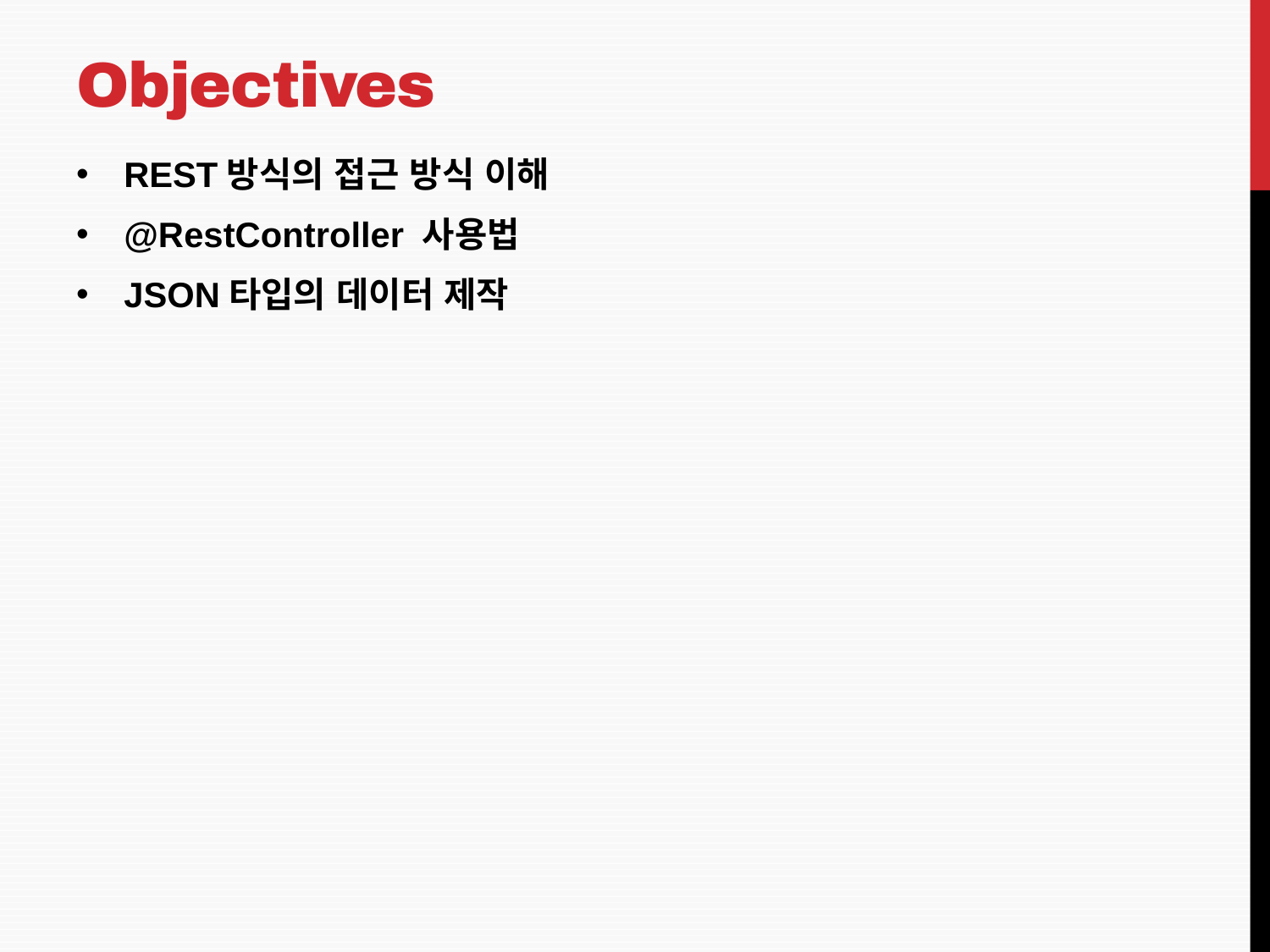

# Objectives
REST방식의 접근 방식 이해
@RestController 사용법
JSON타입의 데이터 제작